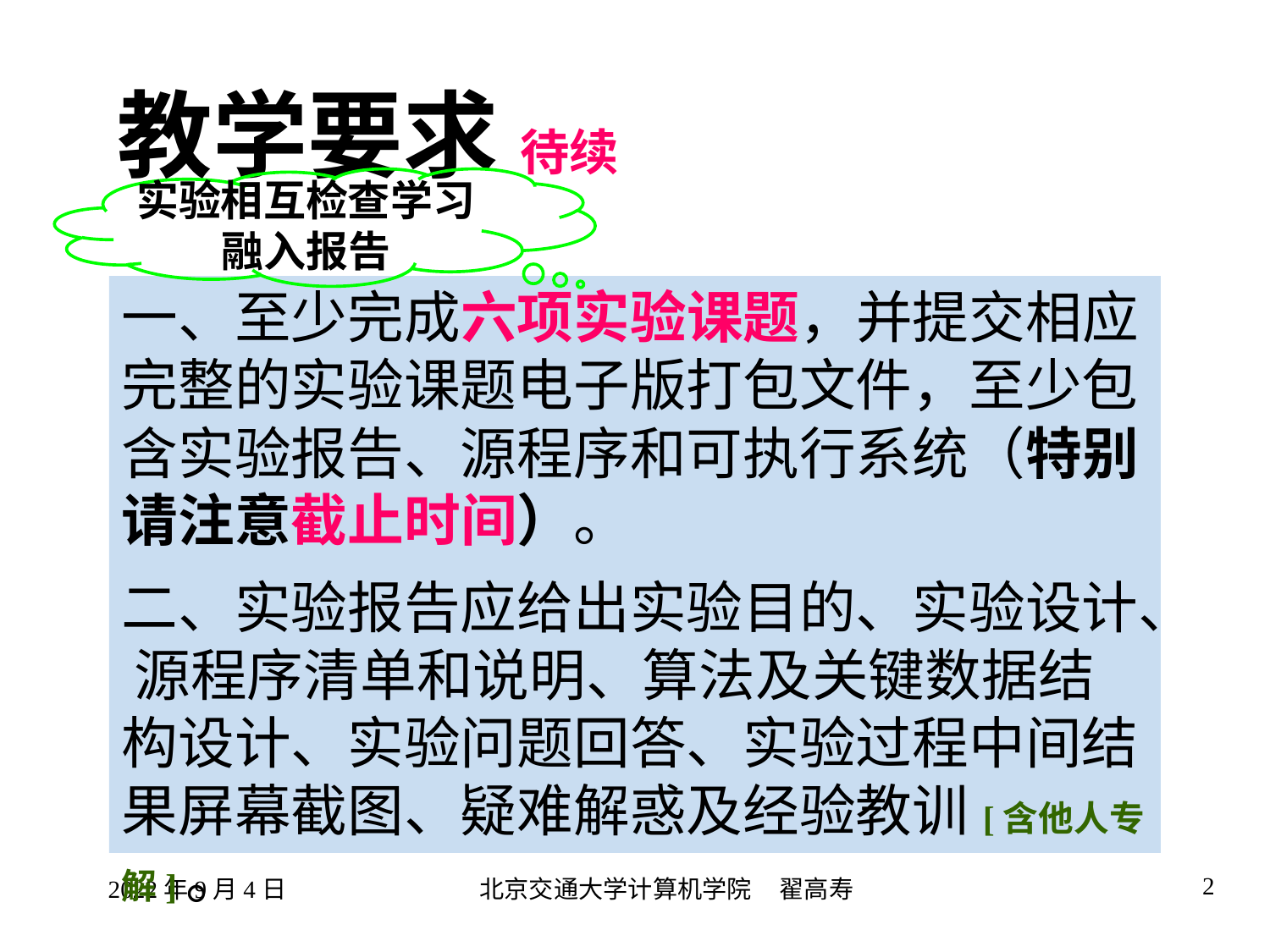

# 教学要求 待续
实验相互检查学习融入报告
一、至少完成六项实验课题，并提交相应完整的实验课题电子版打包文件，至少包含实验报告、源程序和可执行系统（特别请注意截止时间）。
二、实验报告应给出实验目的、实验设计、 源程序清单和说明、算法及关键数据结构设计、实验问题回答、实验过程中间结果屏幕截图、疑难解惑及经验教训[含他人专解]。
2022年9月4日
北京交通大学计算机学院     翟高寿
2